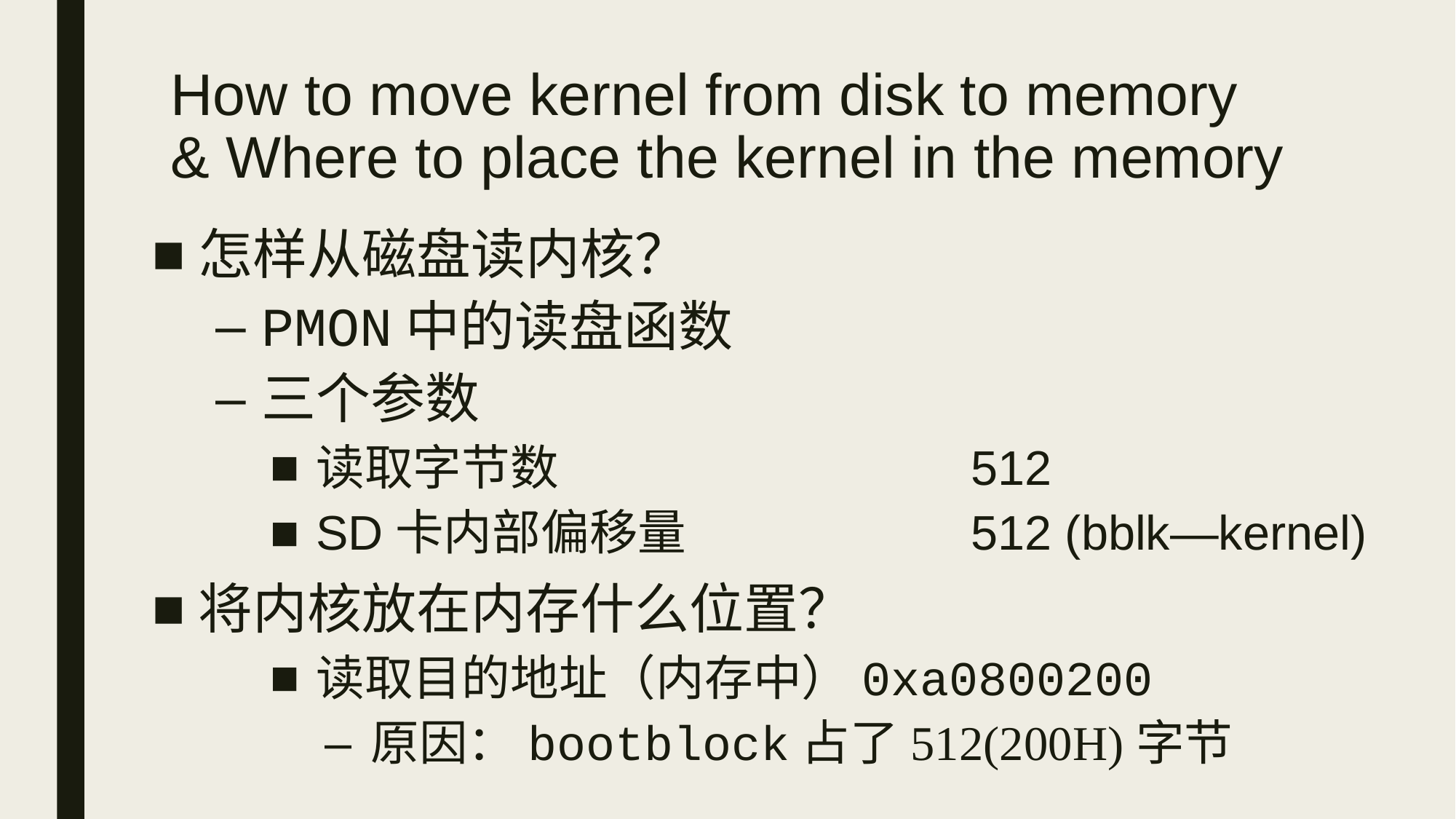

# How to move kernel from disk to memory & Where to place the kernel in the memory
怎样从磁盘读内核？
PMON中的读盘函数
三个参数
读取字节数				512
SD卡内部偏移量			512 (bblk—kernel)
将内核放在内存什么位置？
读取目的地址（内存中）	0xa0800200
原因：bootblock占了512(200H)字节